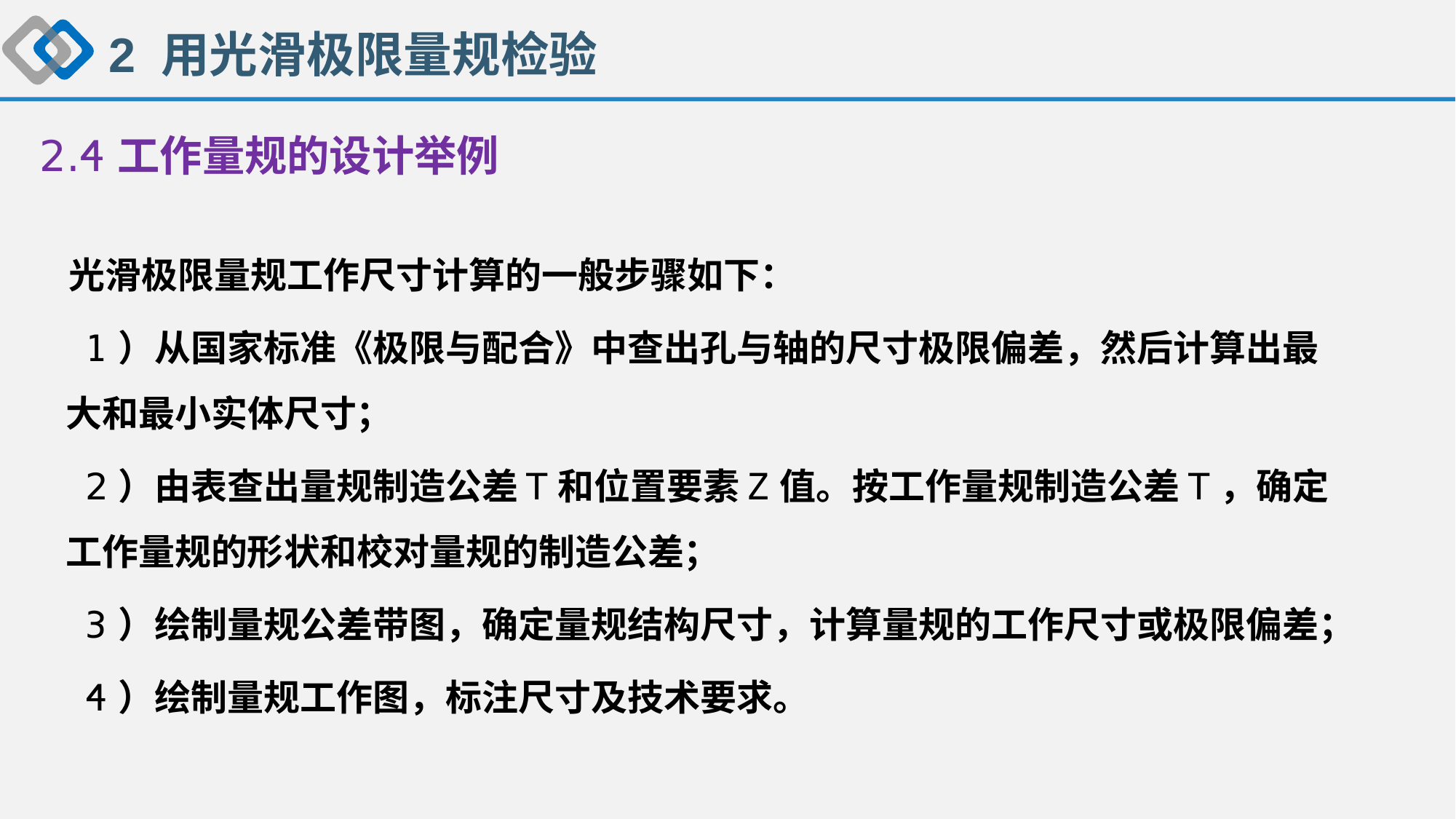

2 用光滑极限量规检验
2.4工作量规的设计举例
      光滑极限量规工作尺寸计算的一般步骤如下：
       1）从国家标准《极限与配合》中查出孔与轴的尺寸极限偏差，然后计算出最大和最小实体尺寸；
       2）由表查出量规制造公差T和位置要素Z值。按工作量规制造公差T，确定工作量规的形状和校对量规的制造公差；
       3）绘制量规公差带图，确定量规结构尺寸，计算量规的工作尺寸或极限偏差；
       4）绘制量规工作图，标注尺寸及技术要求。